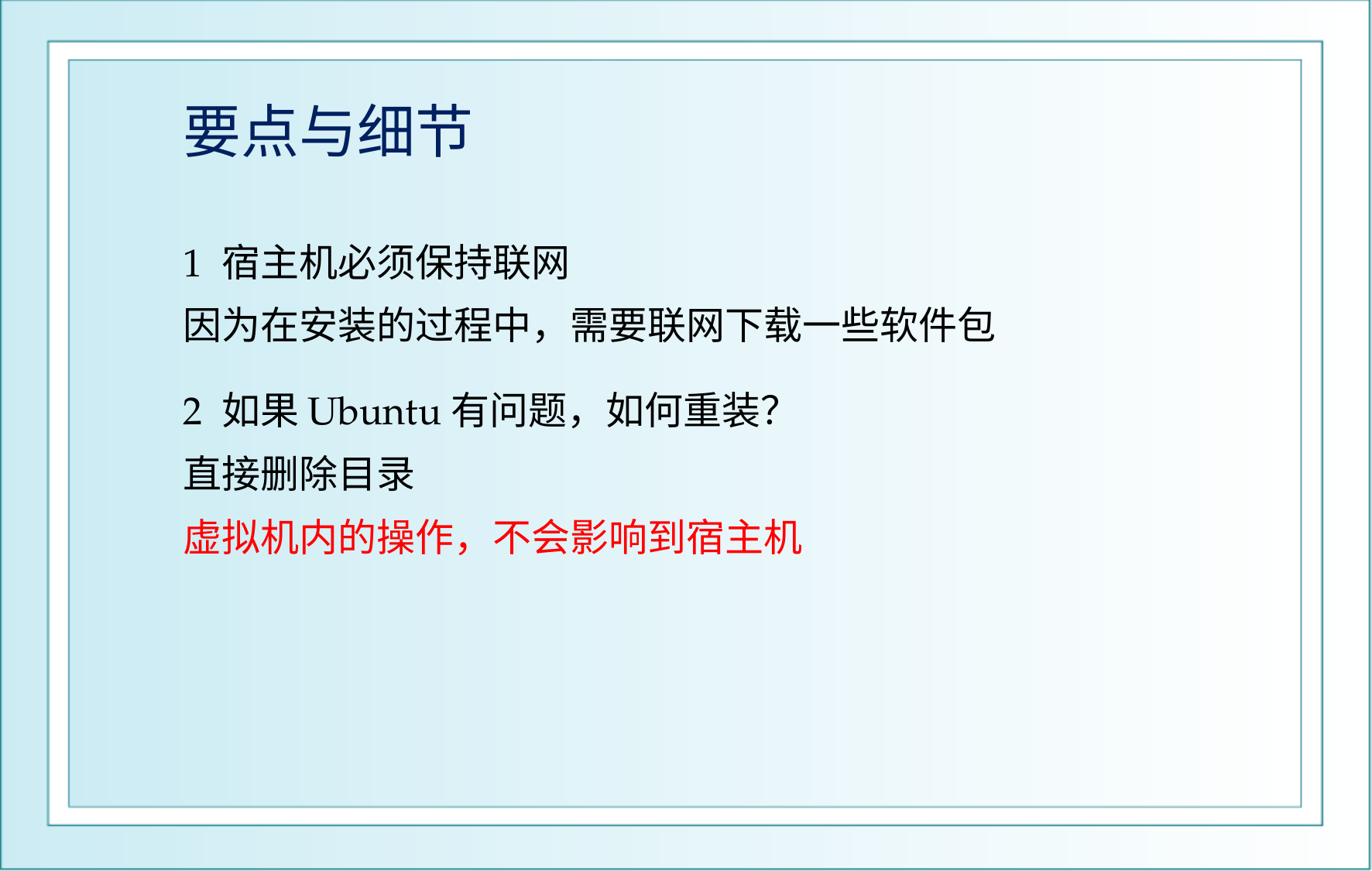

# 要点与细节
1 宿主机必须保持联网
因为在安装的过程中，需要联网下载一些软件包
2 如果Ubuntu有问题，如何重装？
直接删除目录
虚拟机内的操作，不会影响到宿主机